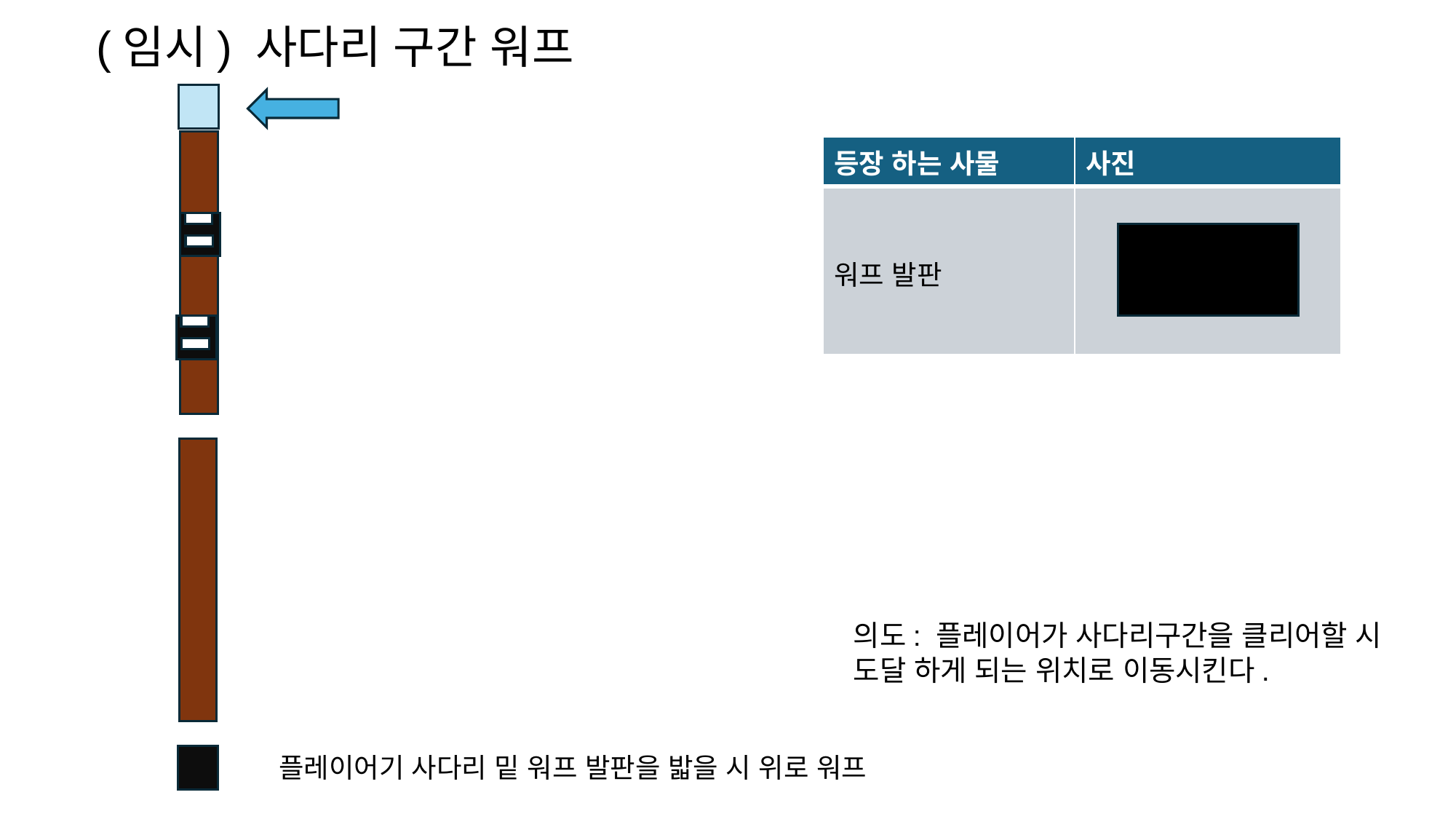

# (임시) 사다리 구간 워프

| 등장 하는 사물 | 사진 |
| --- | --- |
| 워프 발판 |  |

의도: 플레이어가 사다리구간을 클리어할 시
도달 하게 되는 위치로 이동시킨다.
플레이어기 사다리 밑 워프 발판을 밟을 시 위로 워프